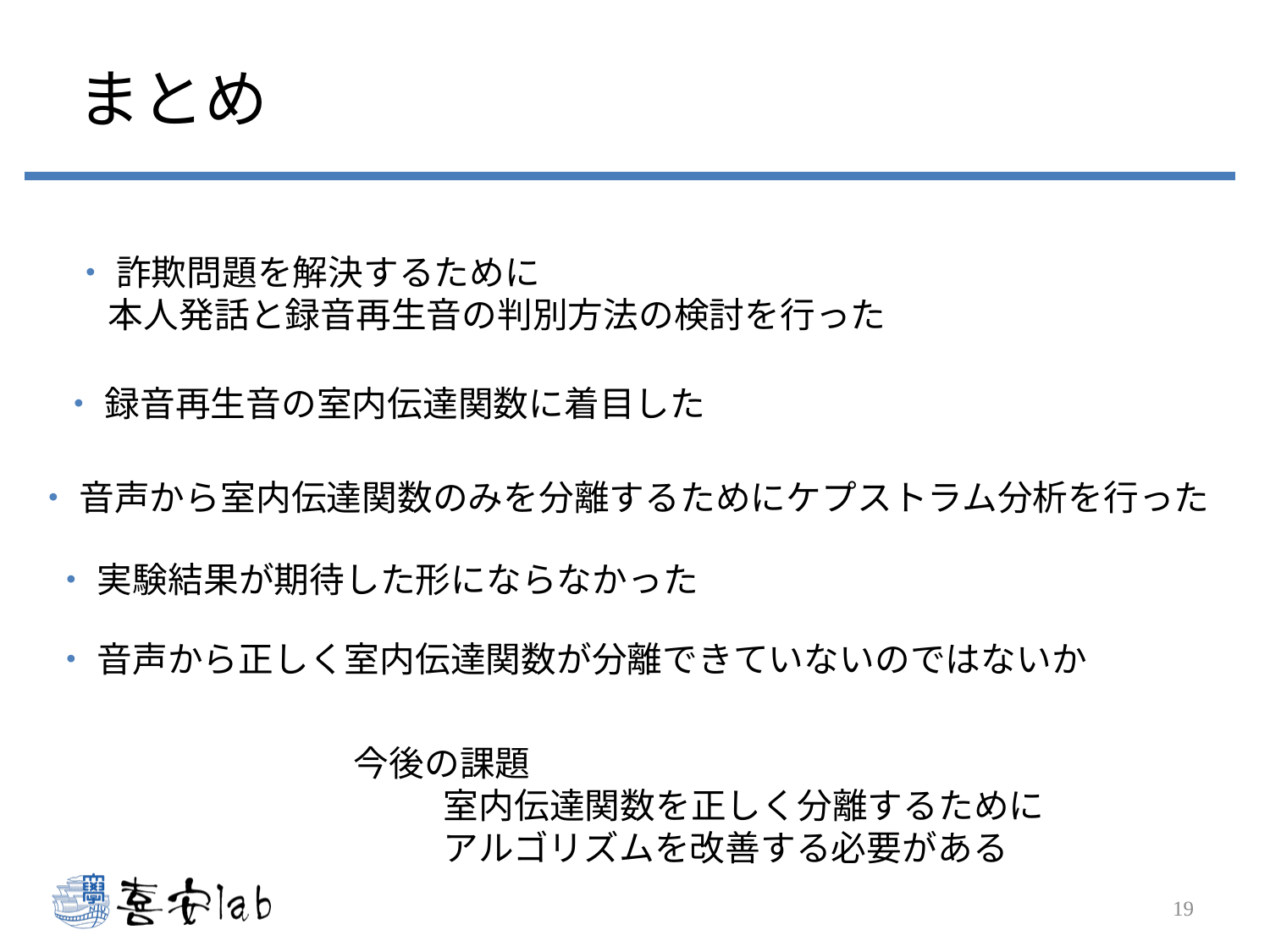

# まとめ
・ 詐欺問題を解決するために
　本人発話と録音再生音の判別方法の検討を行った
・ 録音再生音の室内伝達関数に着目した
・ 音声から室内伝達関数のみを分離するためにケプストラム分析を行った
・ 実験結果が期待した形にならなかった
・ 音声から正しく室内伝達関数が分離できていないのではないか
 今後の課題
　　　室内伝達関数を正しく分離するために
　　　アルゴリズムを改善する必要がある

19